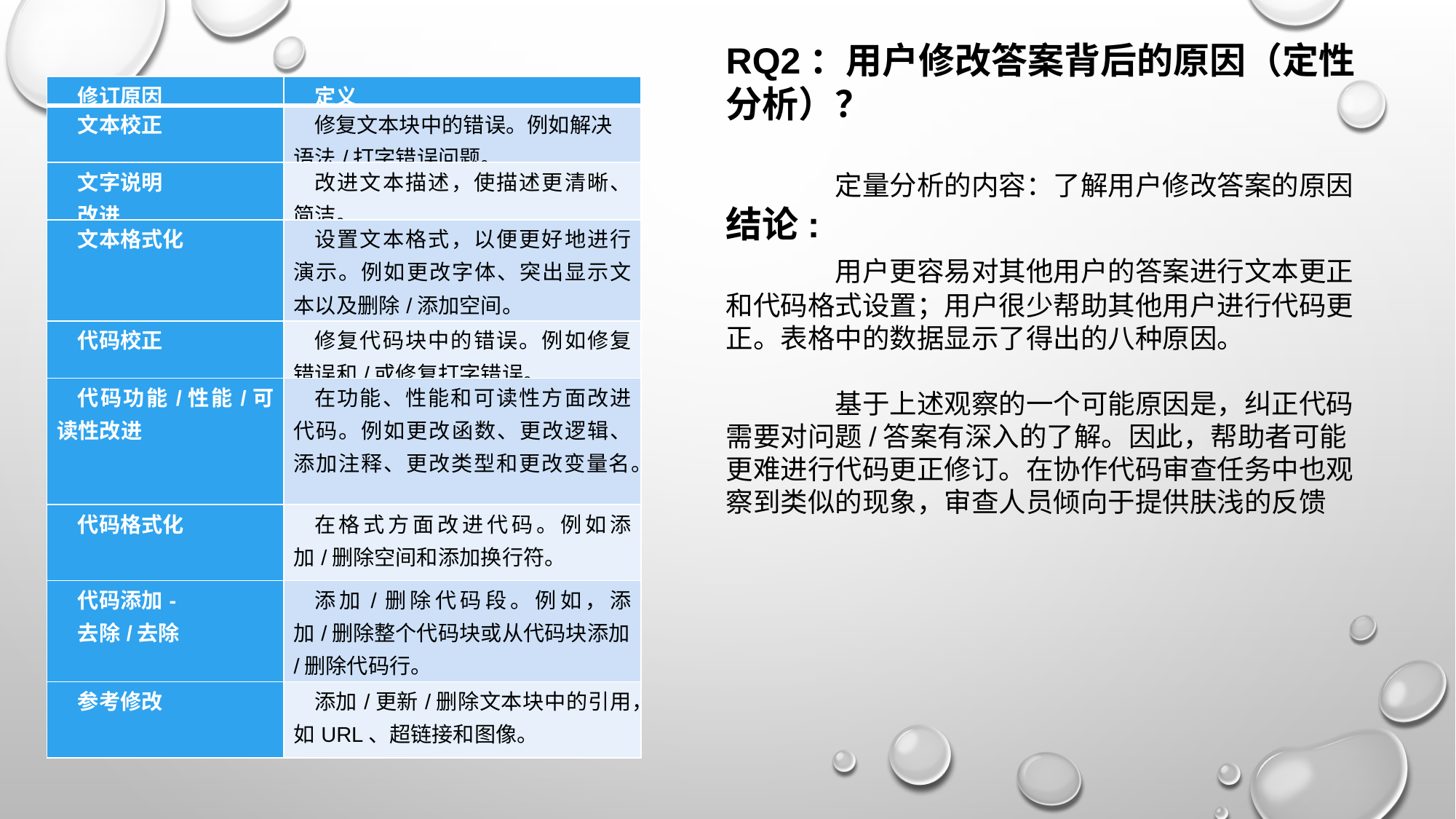

RQ2：用户修改答案背后的原因（定性分析）？

	定量分析的内容：了解用户修改答案的原因
结论:
	用户更容易对其他用户的答案进行文本更正和代码格式设置；用户很少帮助其他用户进行代码更正。表格中的数据显示了得出的八种原因。

	基于上述观察的一个可能原因是，纠正代码需要对问题/答案有深入的了解。因此，帮助者可能更难进行代码更正修订。在协作代码审查任务中也观察到类似的现象，审查人员倾向于提供肤浅的反馈

| 修订原因 | 定义 |
| --- | --- |
| 文本校正 | 修复文本块中的错误。例如解决语法/打字错误问题。 |
| 文字说明 改进 | 改进文本描述，使描述更清晰、简洁。 |
| 文本格式化 | 设置文本格式，以便更好地进行演示。例如更改字体、突出显示文本以及删除/添加空间。 |
| 代码校正 | 修复代码块中的错误。例如修复错误和/或修复打字错误。 |
| 代码功能/性能/可读性改进 | 在功能、性能和可读性方面改进代码。例如更改函数、更改逻辑、添加注释、更改类型和更改变量名。 |
| 代码格式化 | 在格式方面改进代码。例如添加/删除空间和添加换行符。 |
| 代码添加- 去除/去除 | 添加/删除代码段。例如，添加/删除整个代码块或从代码块添加/删除代码行。 |
| 参考修改 | 添加/更新/删除文本块中的引用，如URL、超链接和图像。 |